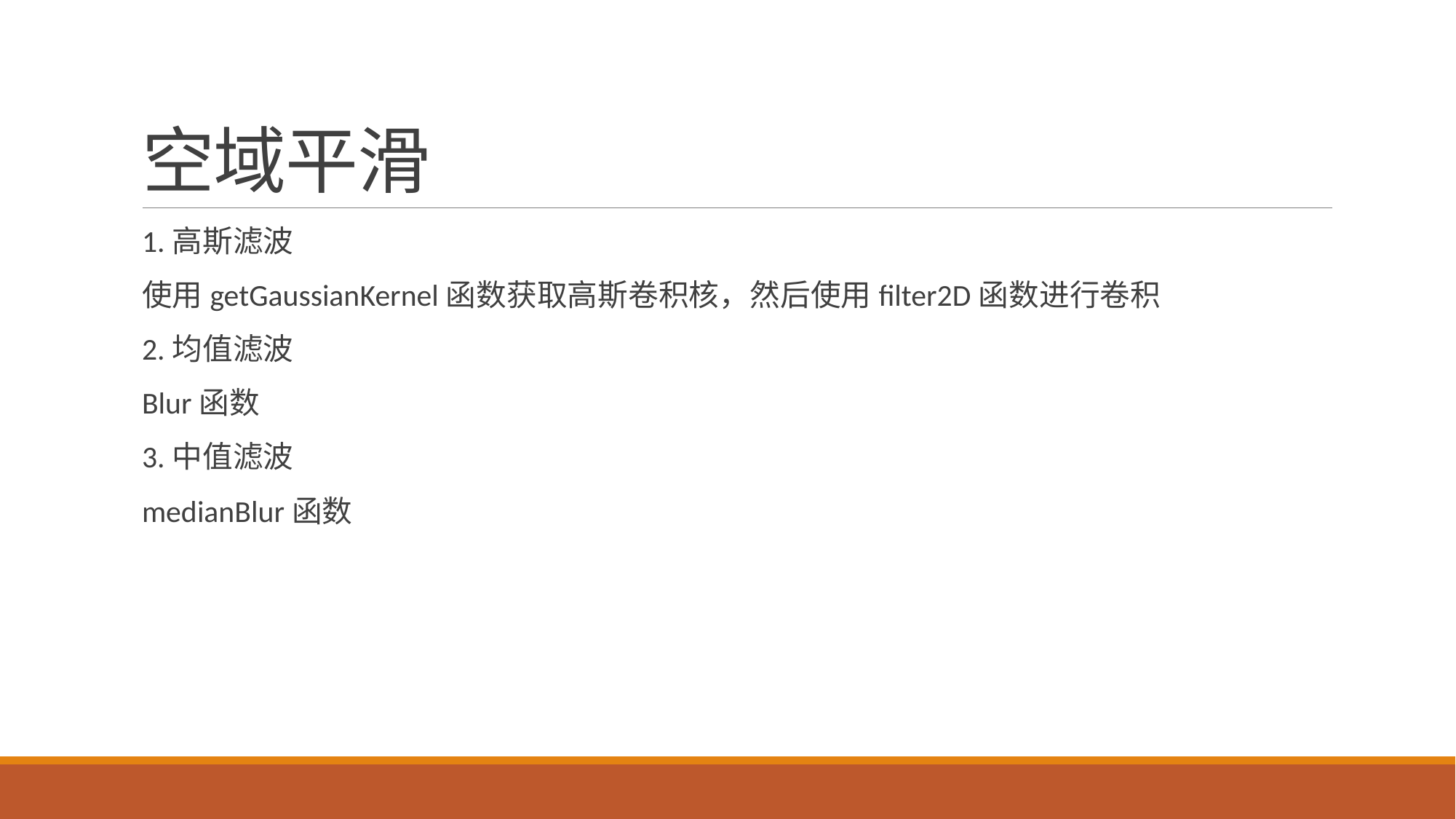

# 空域平滑
1.高斯滤波
使用getGaussianKernel函数获取高斯卷积核，然后使用filter2D函数进行卷积
2.均值滤波
Blur函数
3.中值滤波
medianBlur函数